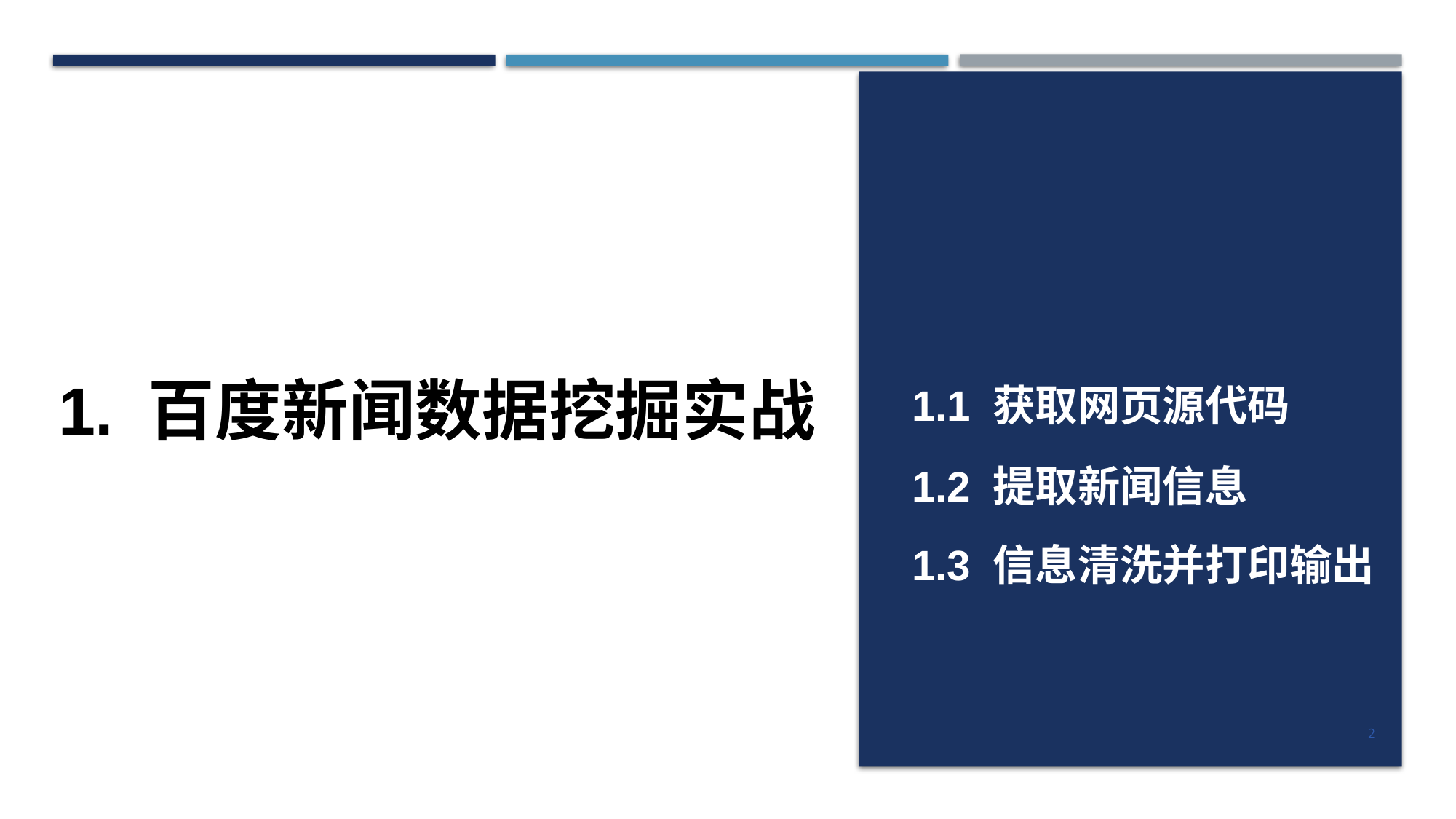

1.1 获取网页源代码
1. 百度新闻数据挖掘实战
1.2 提取新闻信息
1.3 信息清洗并打印输出
2